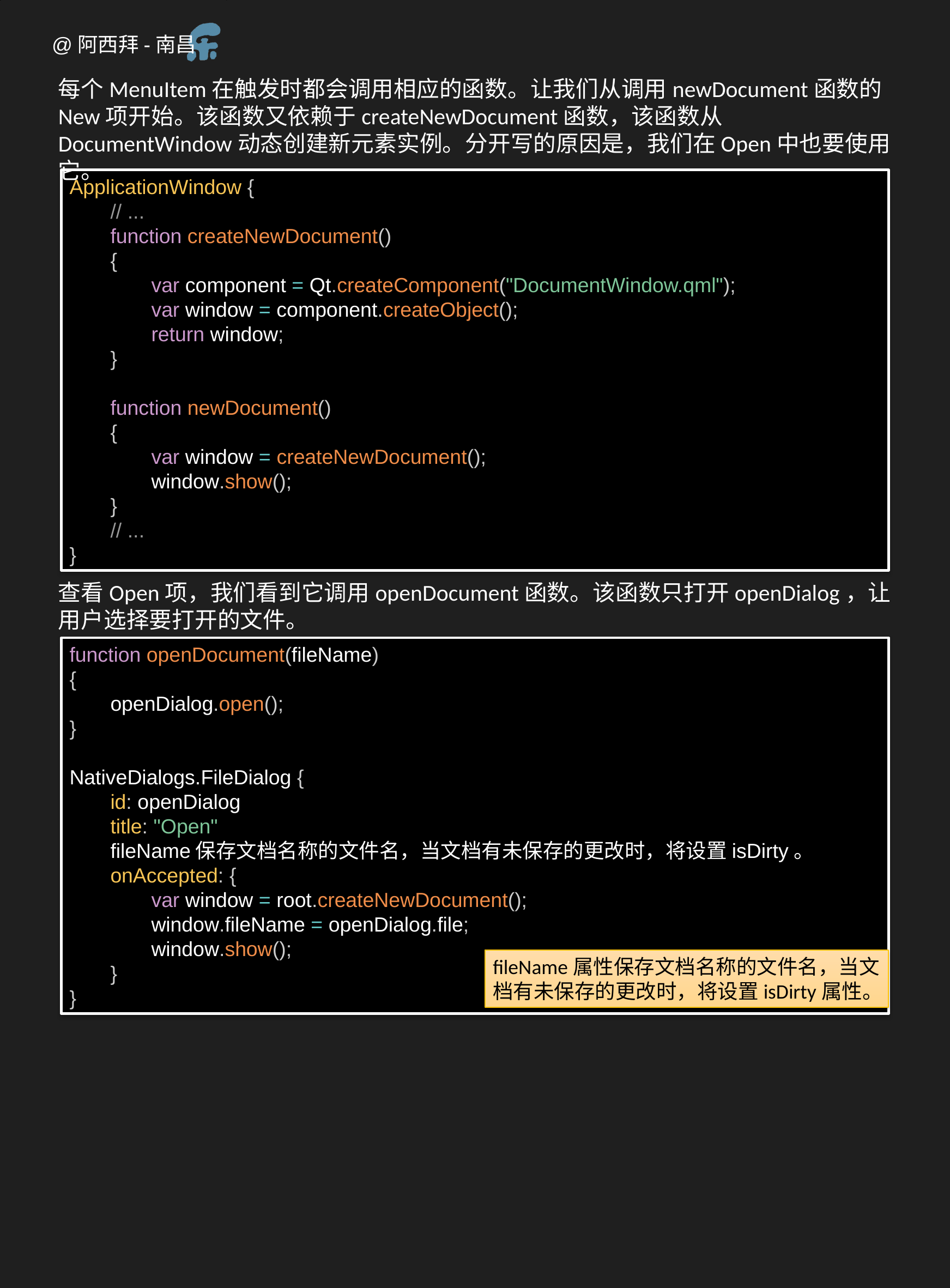

每个MenuItem在触发时都会调用相应的函数。让我们从调用newDocument函数的New项开始。该函数又依赖于createNewDocument函数，该函数从DocumentWindow动态创建新元素实例。分开写的原因是，我们在Open中也要使用它。
ApplicationWindow {
// ...
function createNewDocument()
{
var component = Qt.createComponent("DocumentWindow.qml");
var window = component.createObject();
return window;
}

function newDocument()
{
var window = createNewDocument();
window.show();
}
// ...
}
查看Open项，我们看到它调用openDocument函数。该函数只打开openDialog，让用户选择要打开的文件。
function openDocument(fileName)
{
openDialog.open();
}

NativeDialogs.FileDialog {
id: openDialog
title: "Open"
fileName保存文档名称的文件名，当文档有未保存的更改时，将设置isDirty。
onAccepted: {
var window = root.createNewDocument();
window.fileName = openDialog.file;
window.show();
}
}
fileName属性保存文档名称的文件名，当文档有未保存的更改时，将设置isDirty属性。